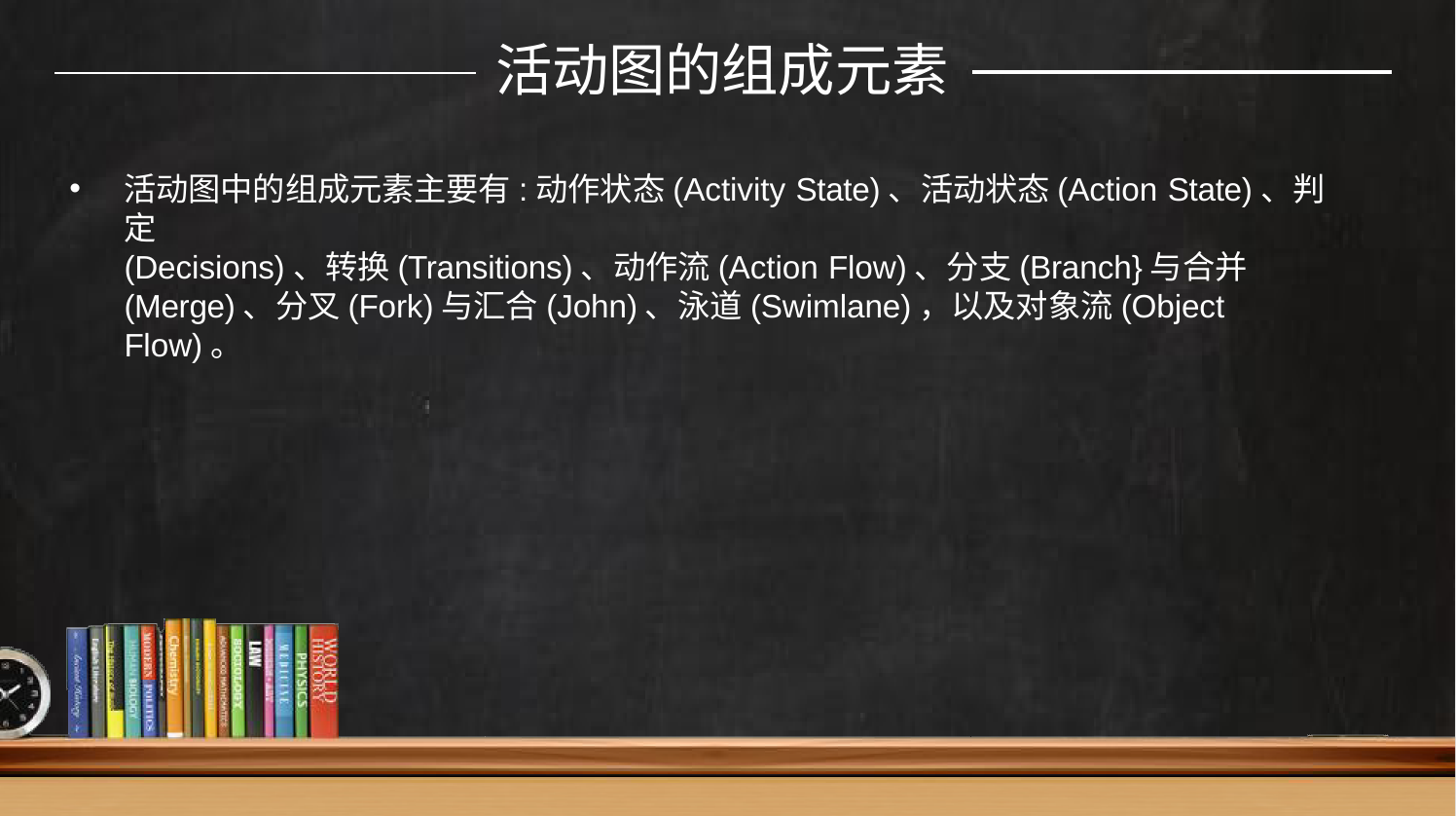

# 活动图的组成元素

活动图中的组成元素主要有:动作状态(Activity State)、活动状态(Action State)、判定
(Decisions)、转换(Transitions)、动作流(Action Flow)、分支(Branch}与合并
(Merge)、分叉(Fork)与汇合(John)、泳道(Swimlane)，以及对象流(Object Flow)。